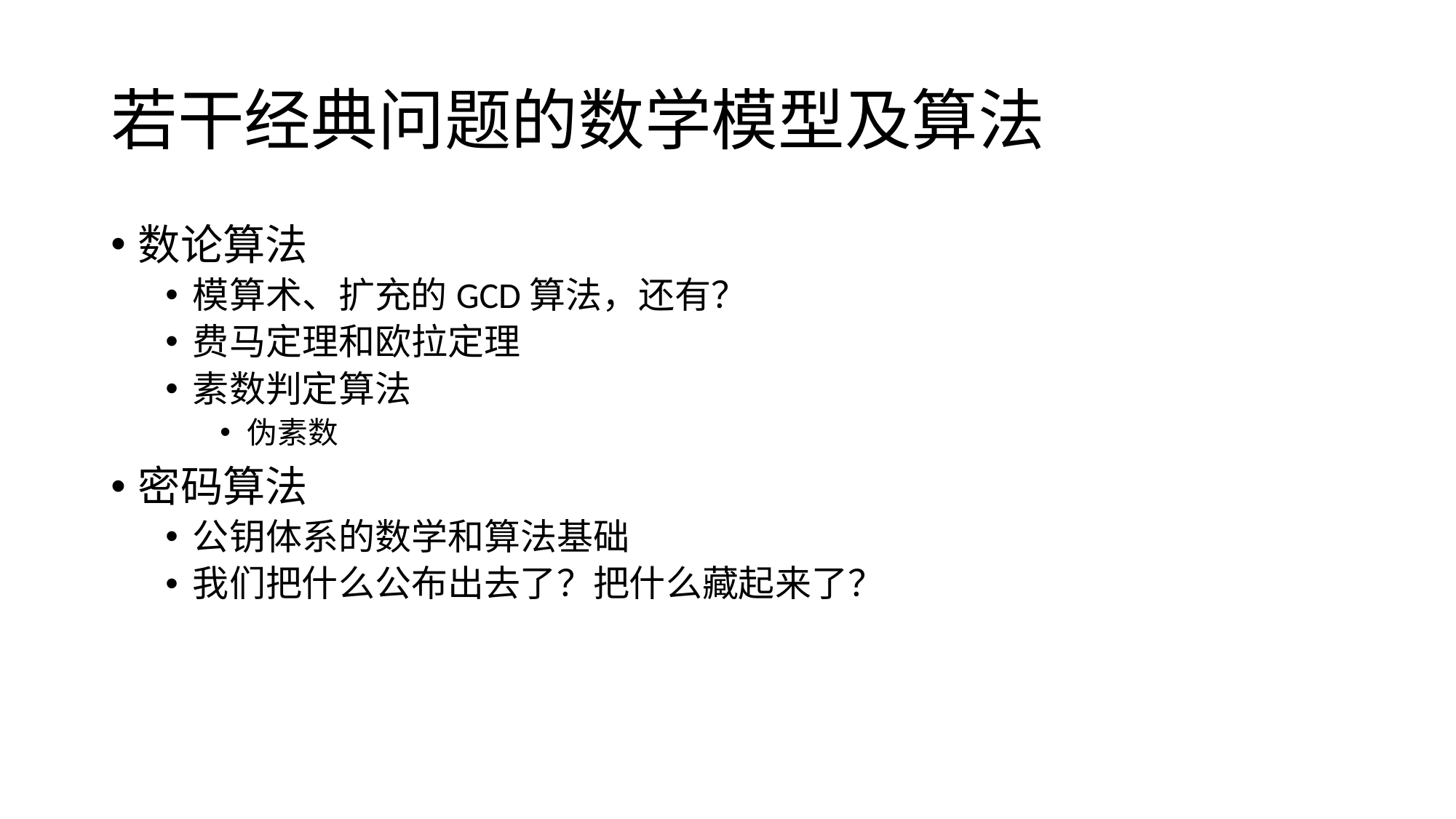

# 若干经典问题的数学模型及算法
数论算法
模算术、扩充的GCD算法，还有？
费马定理和欧拉定理
素数判定算法
伪素数
密码算法
公钥体系的数学和算法基础
我们把什么公布出去了？把什么藏起来了？